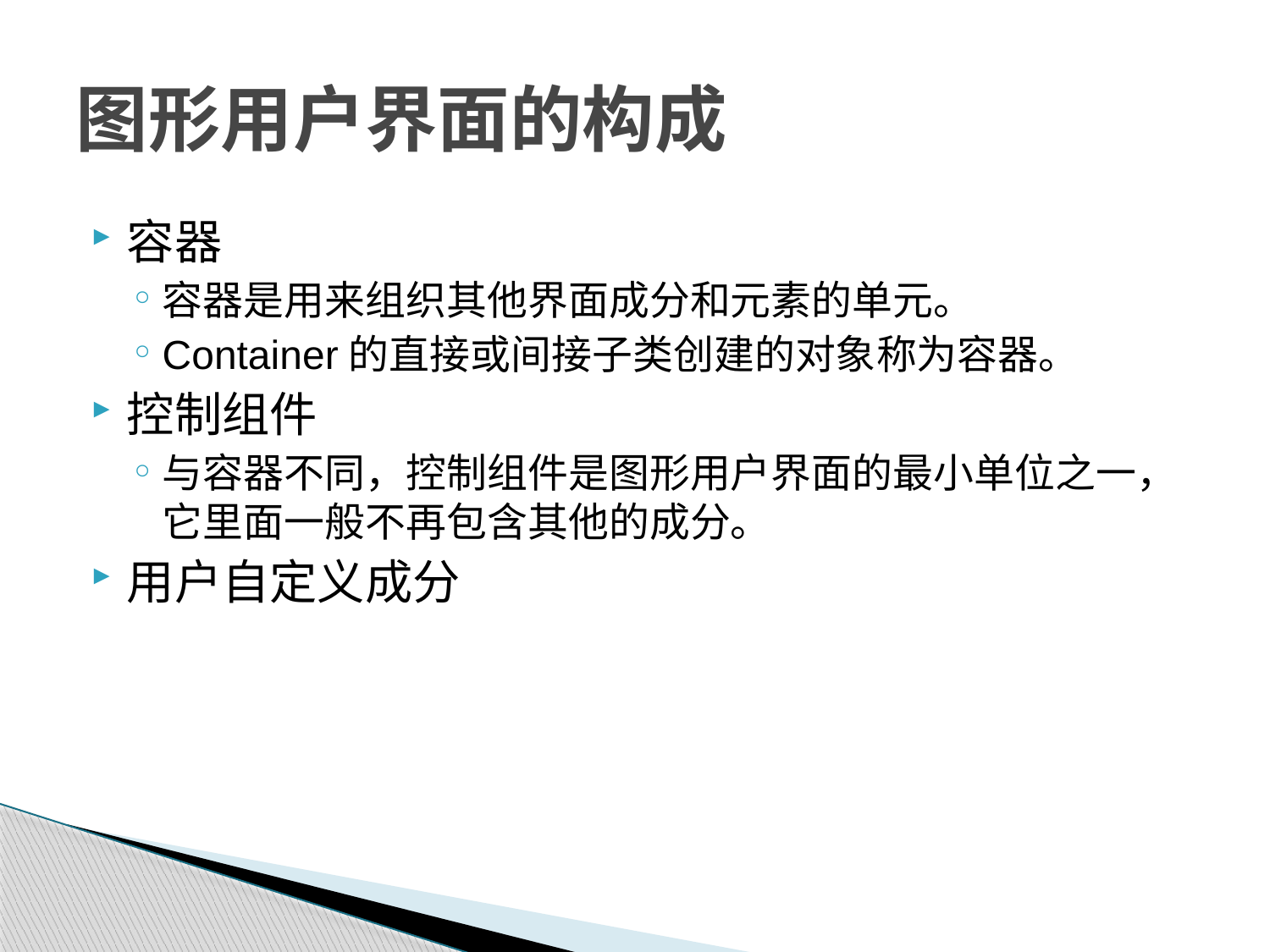

# 图形用户界面的构成
容器
容器是用来组织其他界面成分和元素的单元。
Container的直接或间接子类创建的对象称为容器。
控制组件
与容器不同，控制组件是图形用户界面的最小单位之一，它里面一般不再包含其他的成分。
用户自定义成分